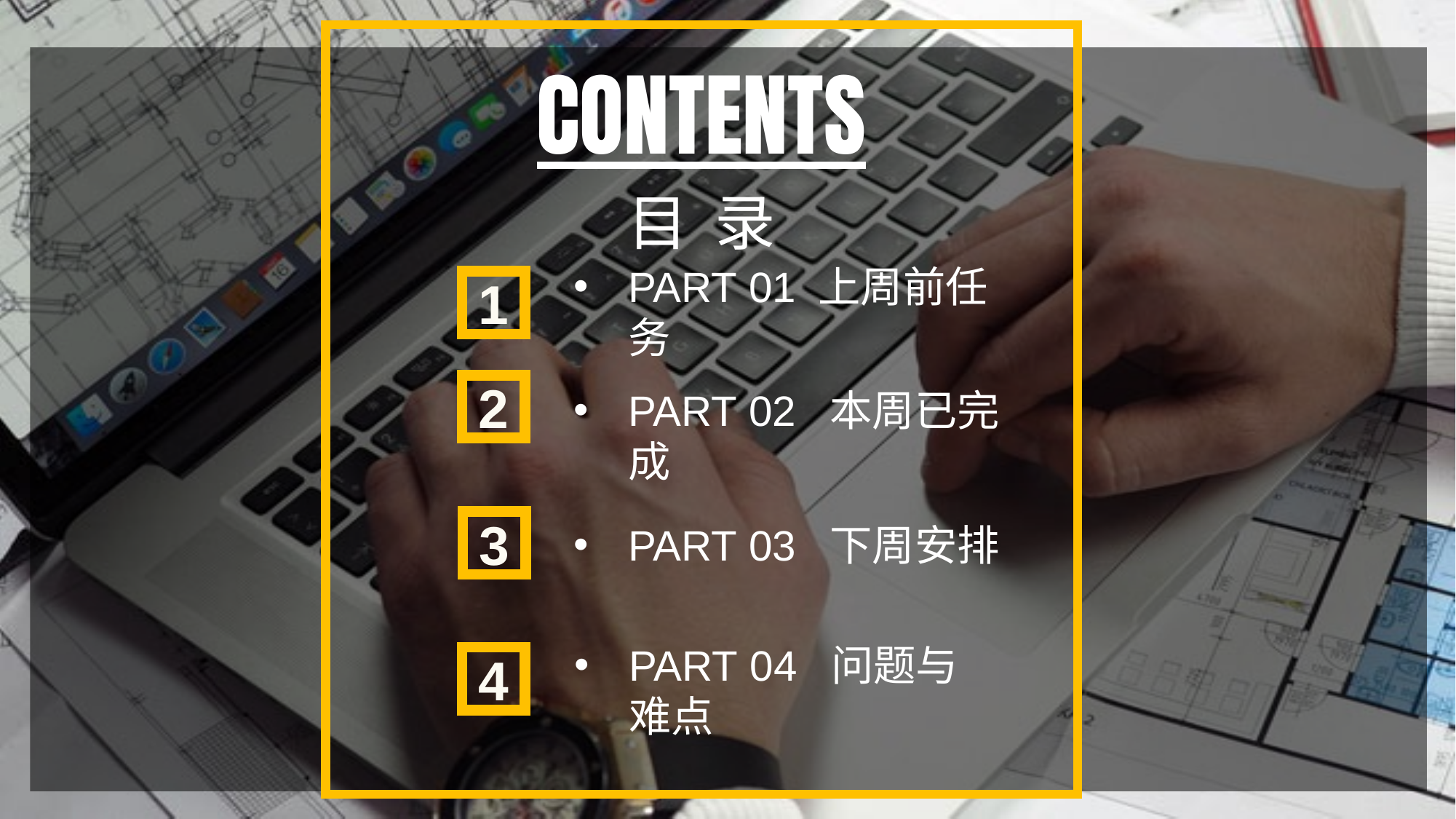

CONTENTS
目  录
PART 01 上周前任务
1
2
PART 02  本周已完成
3
PART 03  下周安排
PART 04  问题与难点
4